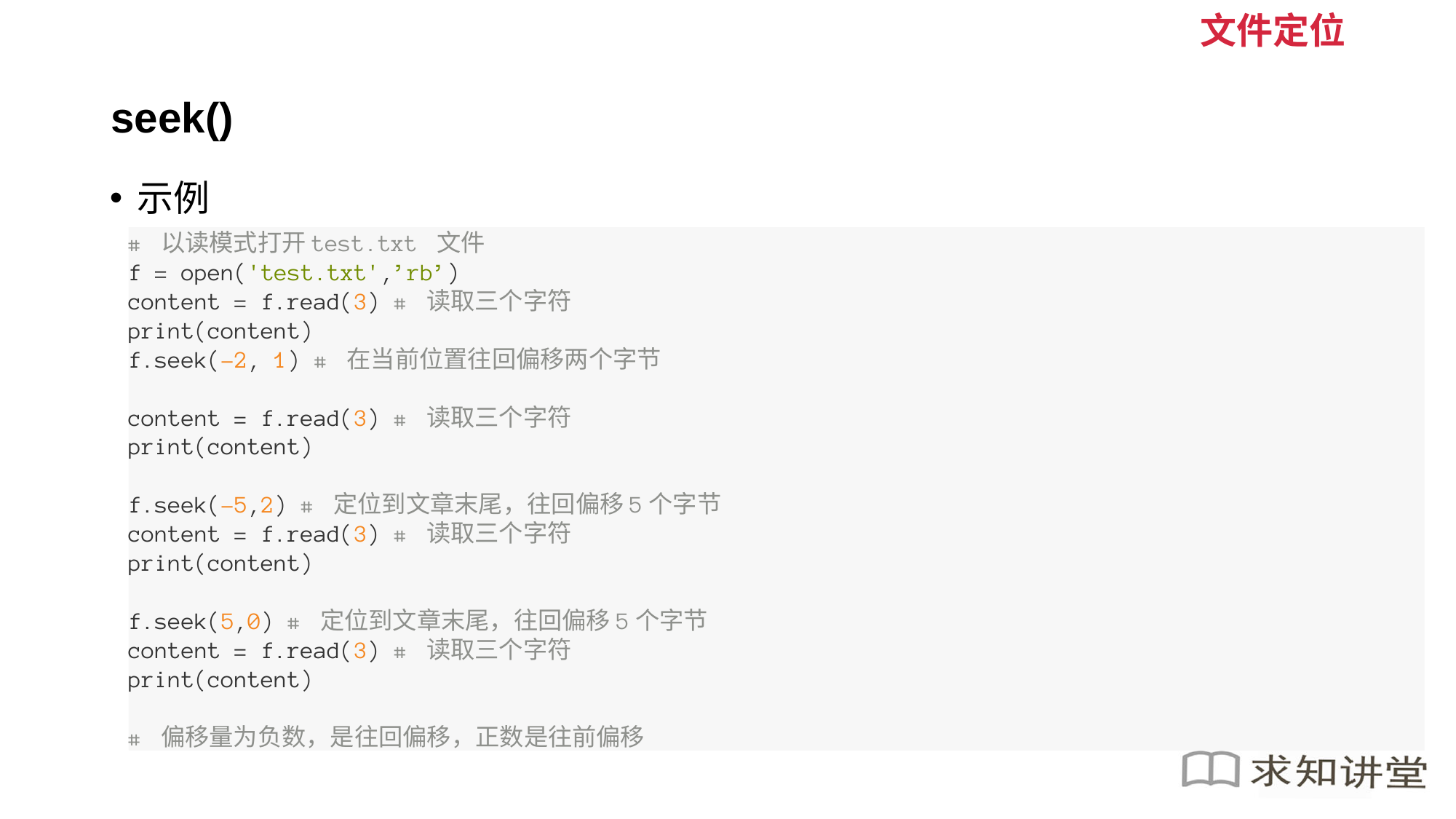

文件定位
# seek()
示例

# 以读模式打开test.txt 文件
f = open('test.txt',’rb’)
content = f.read(3) # 读取三个字符
print(content)
f.seek(-2, 1) # 在当前位置往回偏移两个字节

content = f.read(3) # 读取三个字符
print(content)

f.seek(-5,2) # 定位到文章末尾，往回偏移5个字节
content = f.read(3) # 读取三个字符
print(content)

f.seek(5,0) # 定位到文章末尾，往回偏移5个字节
content = f.read(3) # 读取三个字符
print(content)

# 偏移量为负数，是往回偏移，正数是往前偏移